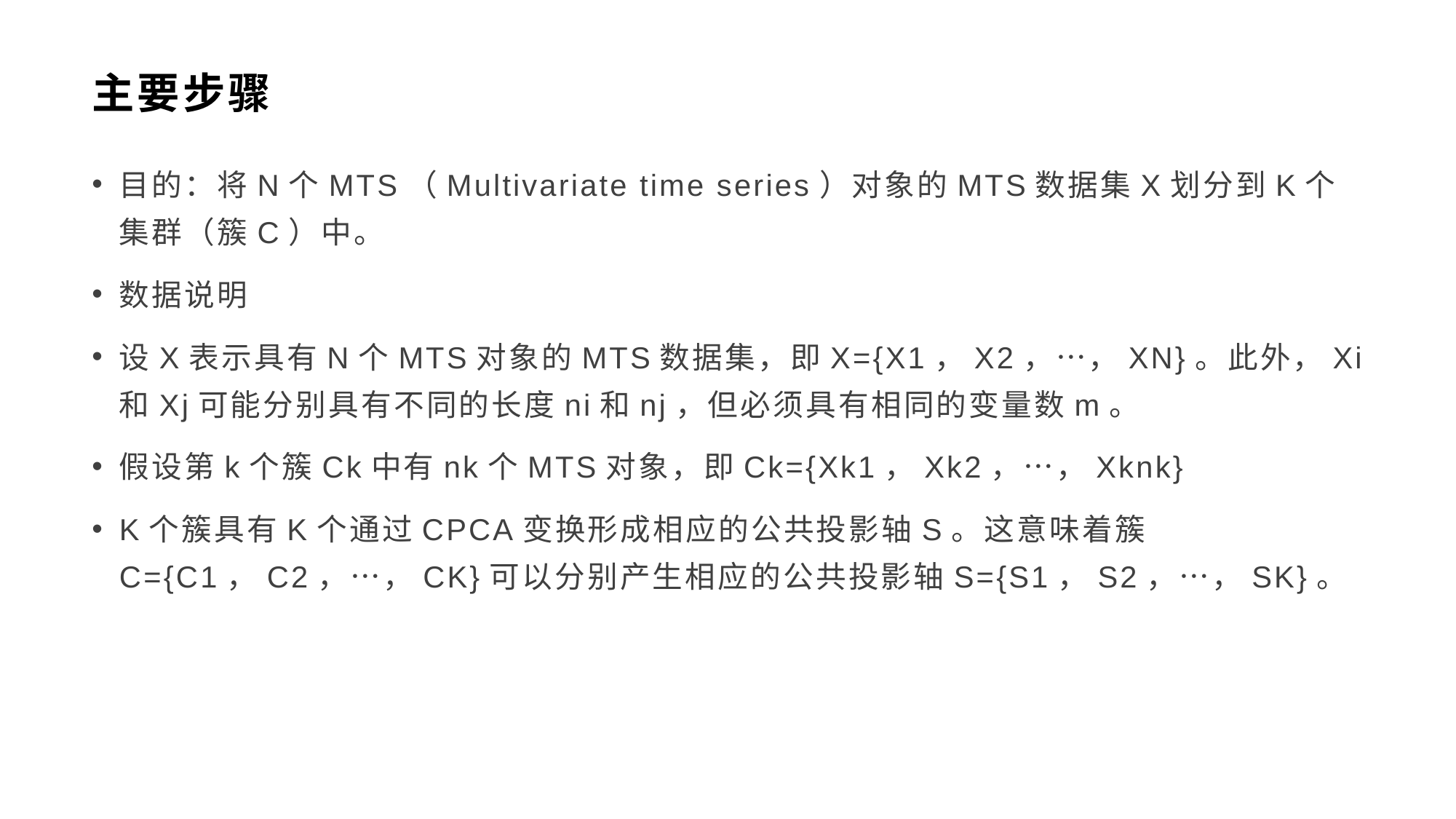

# 主要步骤
目的：将N个MTS（Multivariate time series）对象的MTS数据集X划分到K个集群（簇C）中。
数据说明
设X表示具有N个MTS对象的MTS数据集，即X={X1，X2，…，XN}。此外，Xi和Xj可能分别具有不同的长度ni和nj，但必须具有相同的变量数m。
假设第k个簇Ck中有nk个MTS对象，即Ck={Xk1，Xk2，…，Xknk}
K个簇具有K个通过CPCA变换形成相应的公共投影轴S。这意味着簇C={C1，C2，…，CK}可以分别产生相应的公共投影轴S={S1，S2，…，SK}。